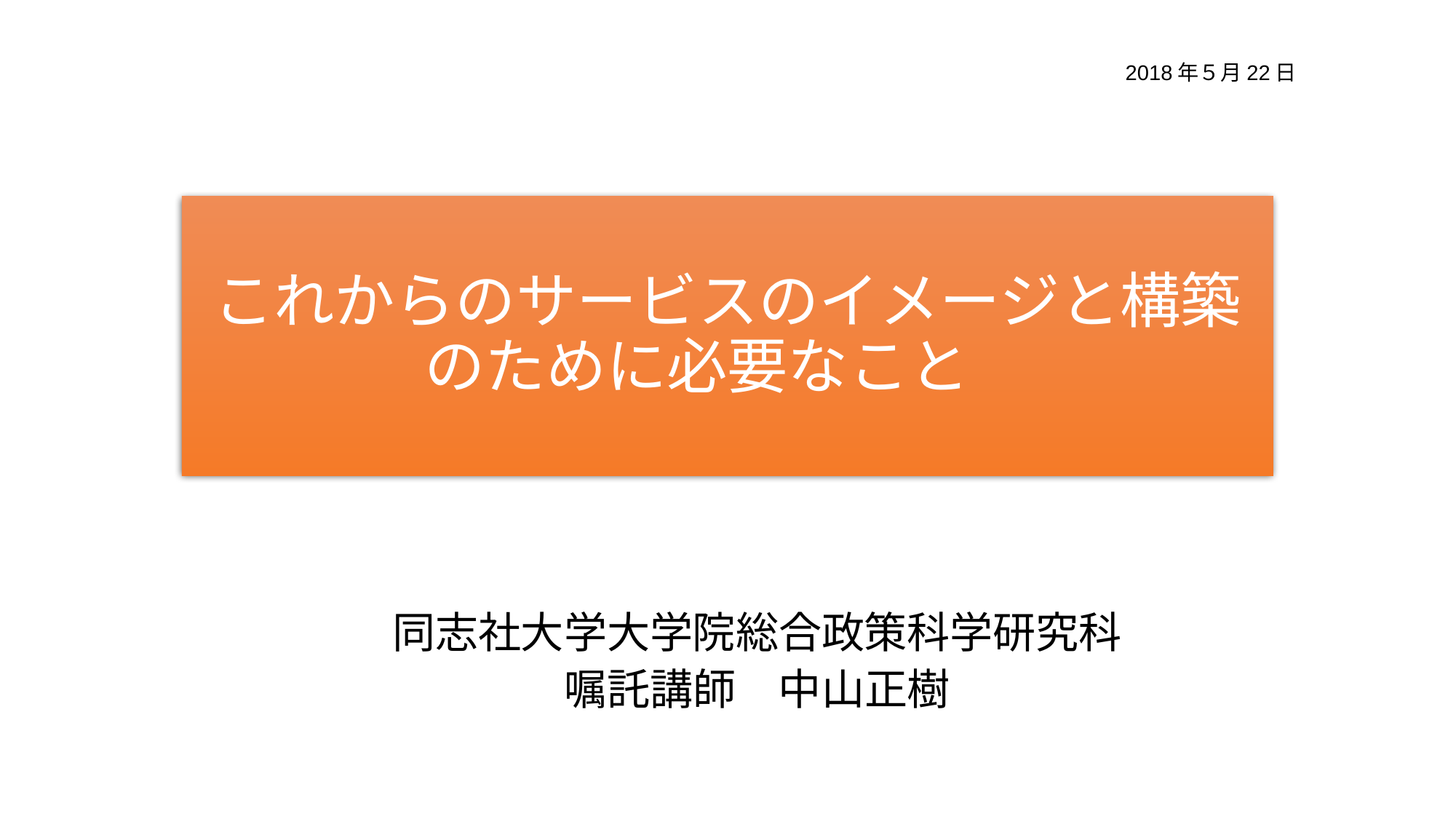

2018年５月22日
# これからのサービスのイメージと構築のために必要なこと
同志社大学大学院総合政策科学研究科
嘱託講師　中山正樹